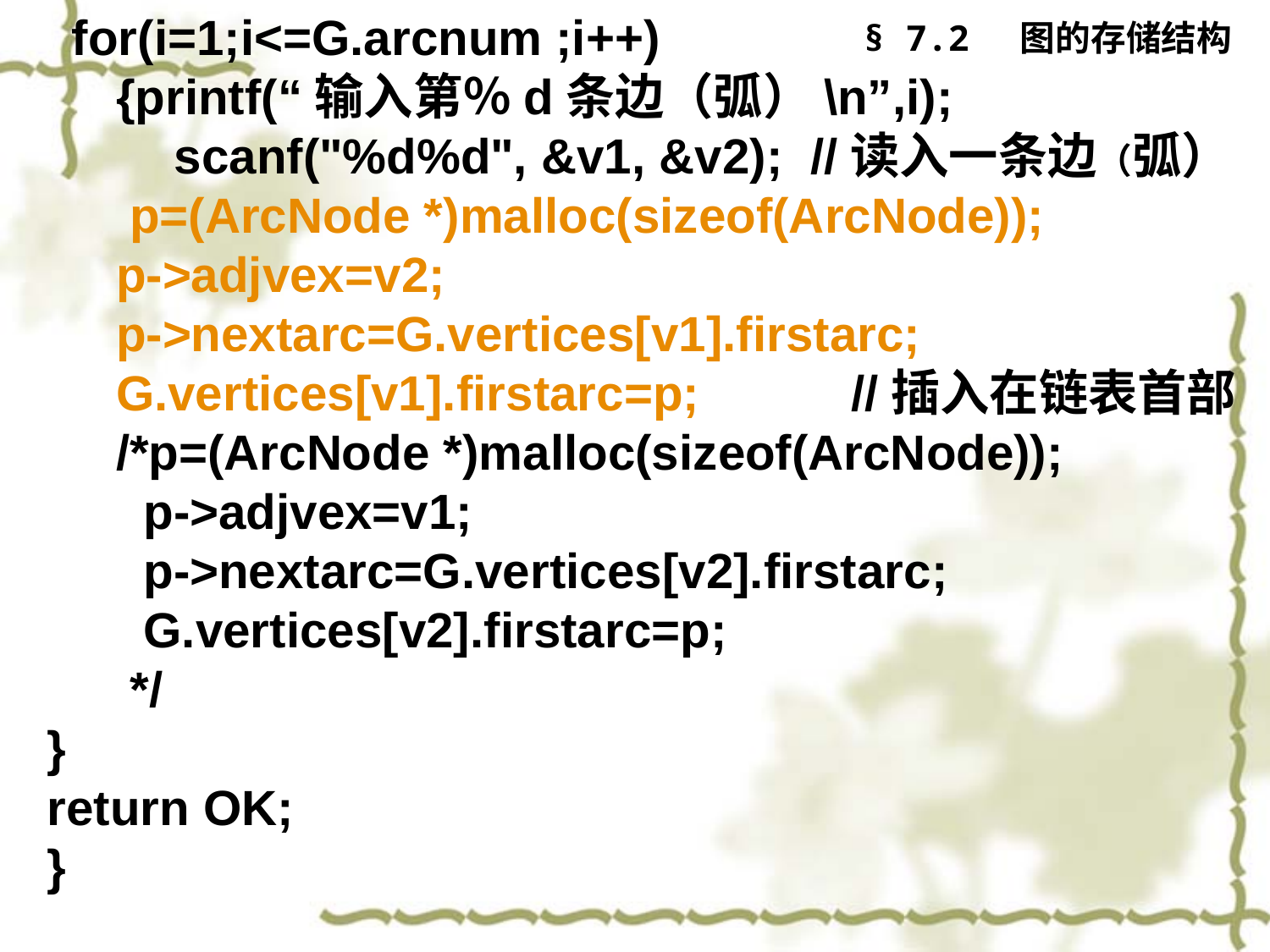

for(i=1;i<=G.arcnum ;i++)
     {printf(“输入第％d条边（弧）\n”,i);
	scanf("%d%d", &v1, &v2);  //读入一条边（弧）
      p=(ArcNode *)malloc(sizeof(ArcNode));
     p->adjvex=v2;
     p->nextarc=G.vertices[v1].firstarc;
     G.vertices[v1].firstarc=p;           //插入在链表首部
     /*p=(ArcNode *)malloc(sizeof(ArcNode));
       p->adjvex=v1;
       p->nextarc=G.vertices[v2].firstarc;
       G.vertices[v2].firstarc=p;
      */
}
return OK;
}
# § 7.2  图的存储结构